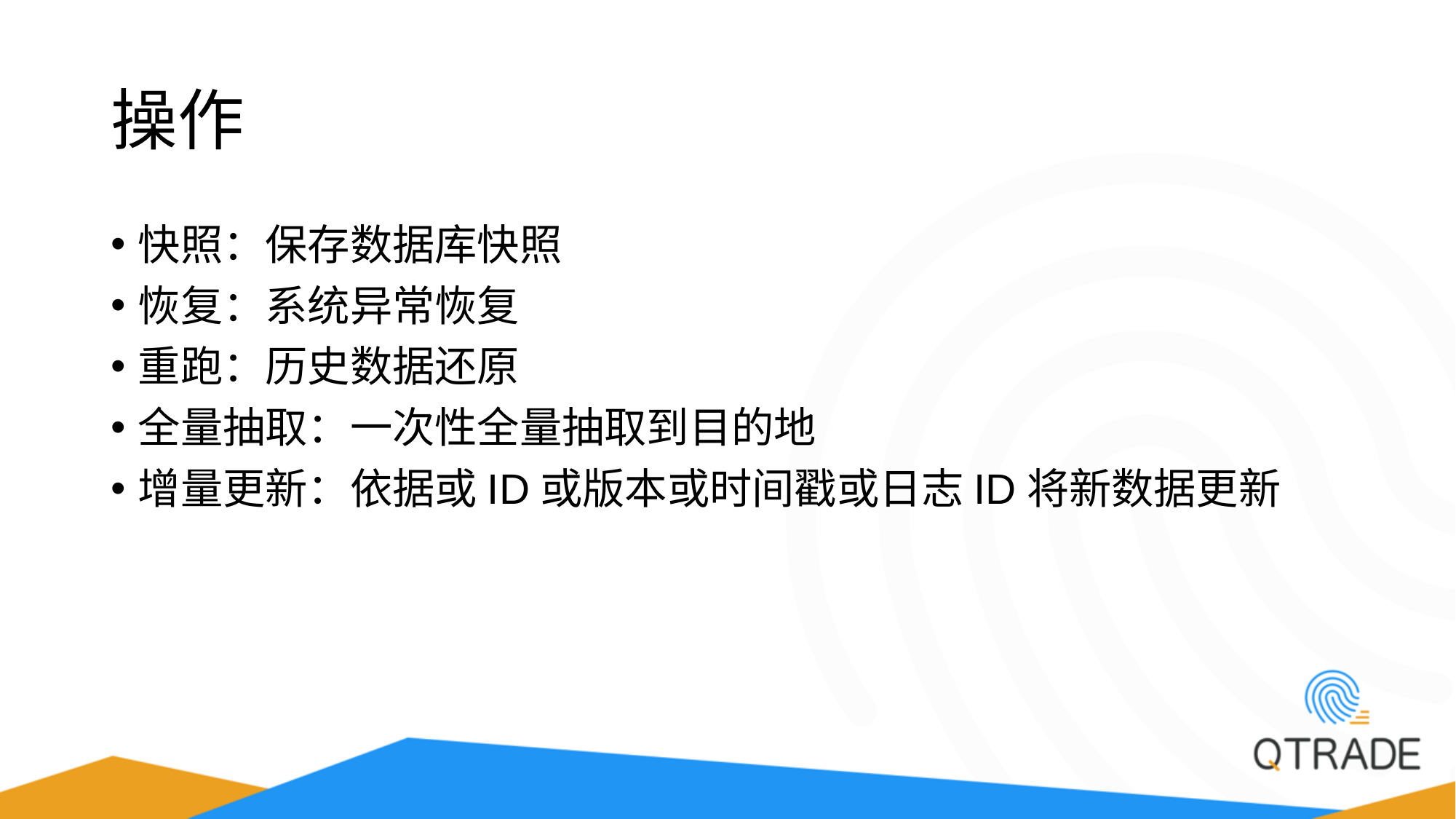

# 操作
快照：保存数据库快照
恢复：系统异常恢复
重跑：历史数据还原
全量抽取：一次性全量抽取到目的地
增量更新：依据或ID或版本或时间戳或日志ID将新数据更新